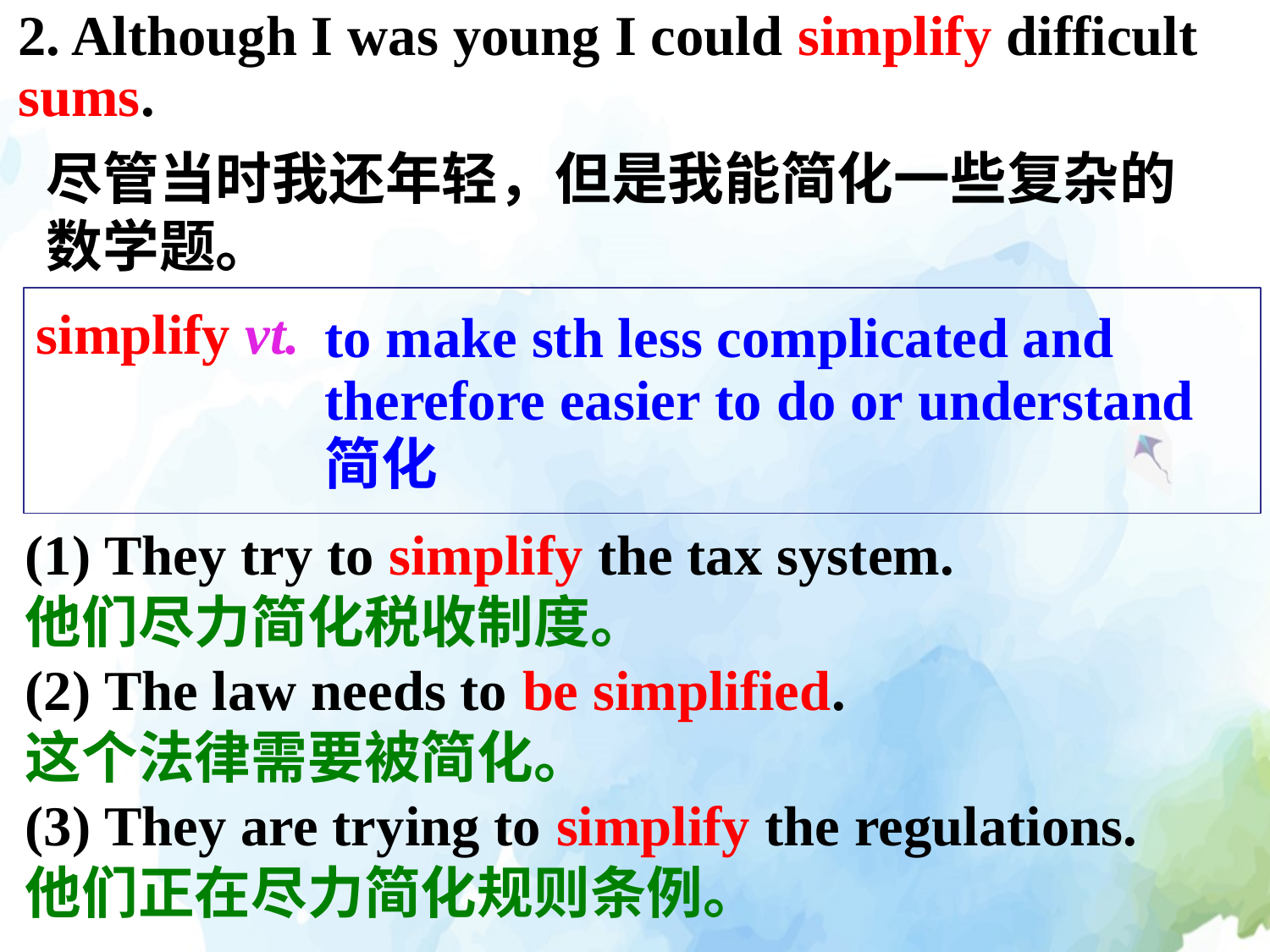

2. Although I was young I could simplify difficult sums.
尽管当时我还年轻，但是我能简化一些复杂的数学题。
simplify vt.

to make sth less complicated and
therefore easier to do or understand
简化
(1) They try to simplify the tax system.
他们尽力简化税收制度。
(2) The law needs to be simplified.
这个法律需要被简化。
(3) They are trying to simplify the regulations.
他们正在尽力简化规则条例。